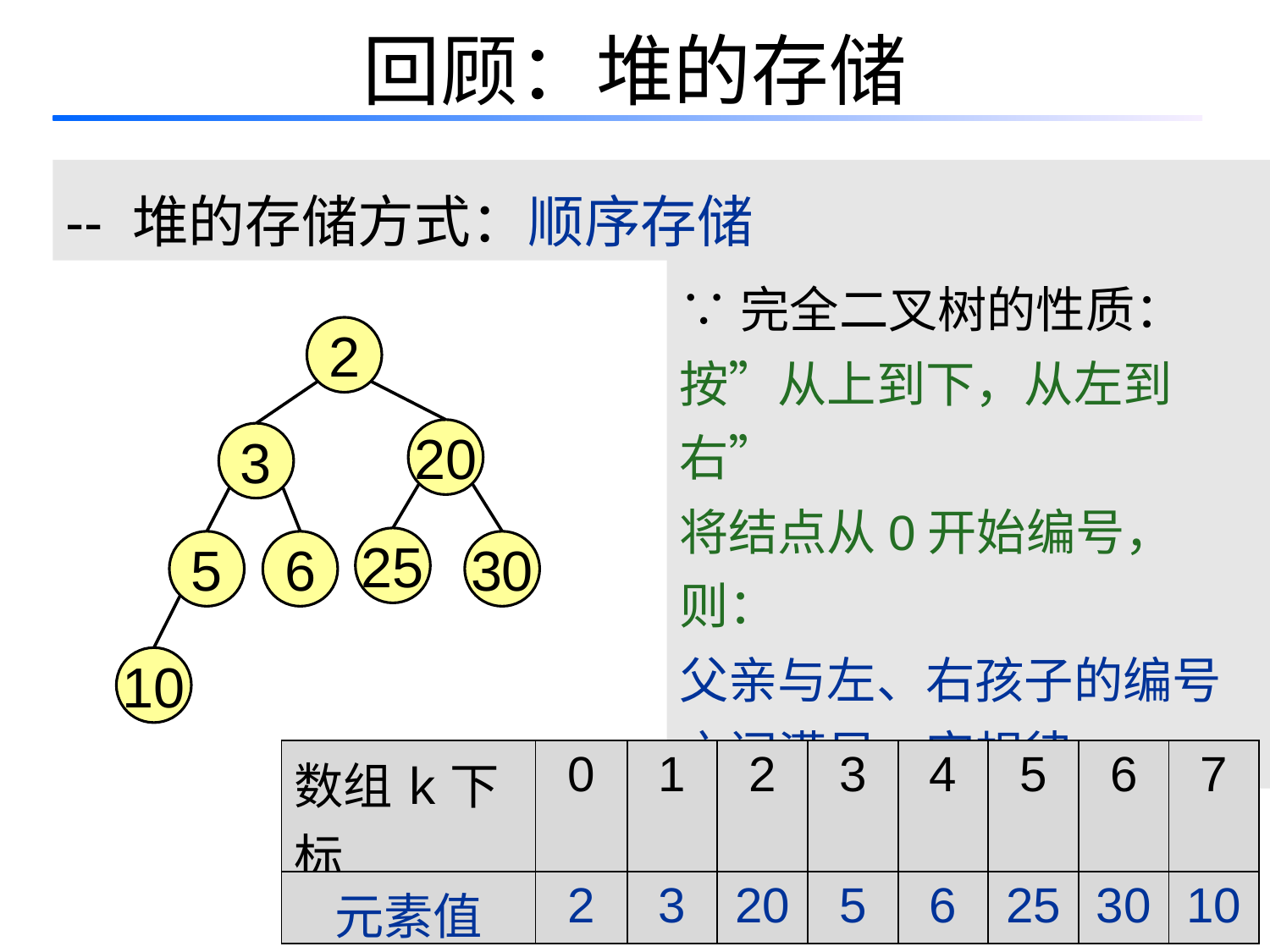

# 回顾：堆的存储

-- 堆的存储方式：顺序存储
∵完全二叉树的性质：
按”从上到下，从左到右”
将结点从0开始编号，
则：
父亲与左、右孩子的编号之间满足一定规律。
2
20
3
25
5
6
30
10
| 数组k下标 | 0 | 1 | 2 | 3 | 4 | 5 | 6 | 7 |
| --- | --- | --- | --- | --- | --- | --- | --- | --- |
| 元素值 | 2 | 3 | 20 | 5 | 6 | 25 | 30 | 10 |